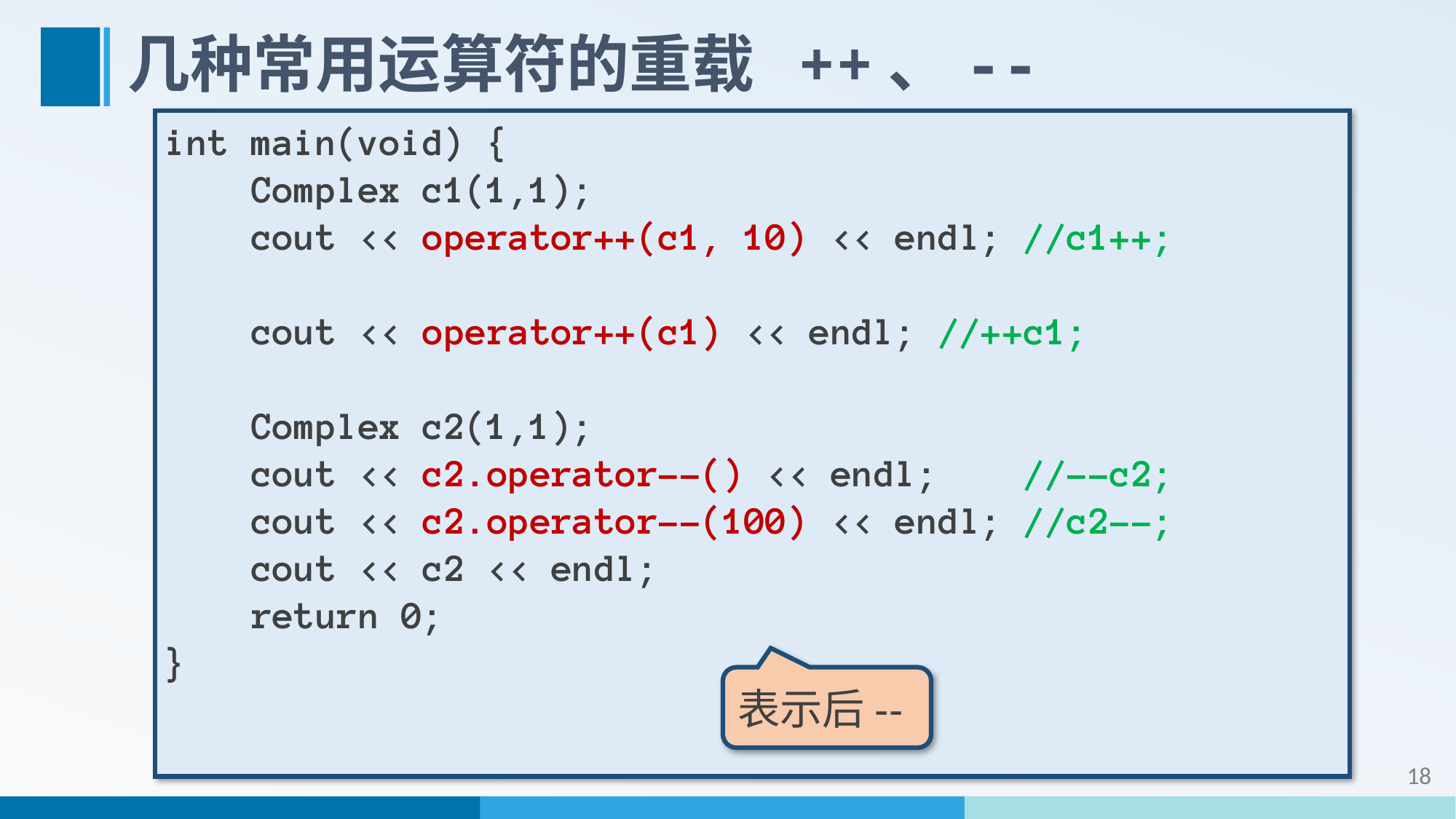

# 几种常用运算符的重载  ++、--
int main(void) {
    Complex c1(1,1);
    cout << operator++(c1, 10) << endl; //c1++;

    cout << operator++(c1) << endl; //++c1;

    Complex c2(1,1);
    cout << c2.operator--() << endl;    //--c2;
    cout << c2.operator--(100) << endl; //c2--;
    cout << c2 << endl;
    return 0;
}
表示后--